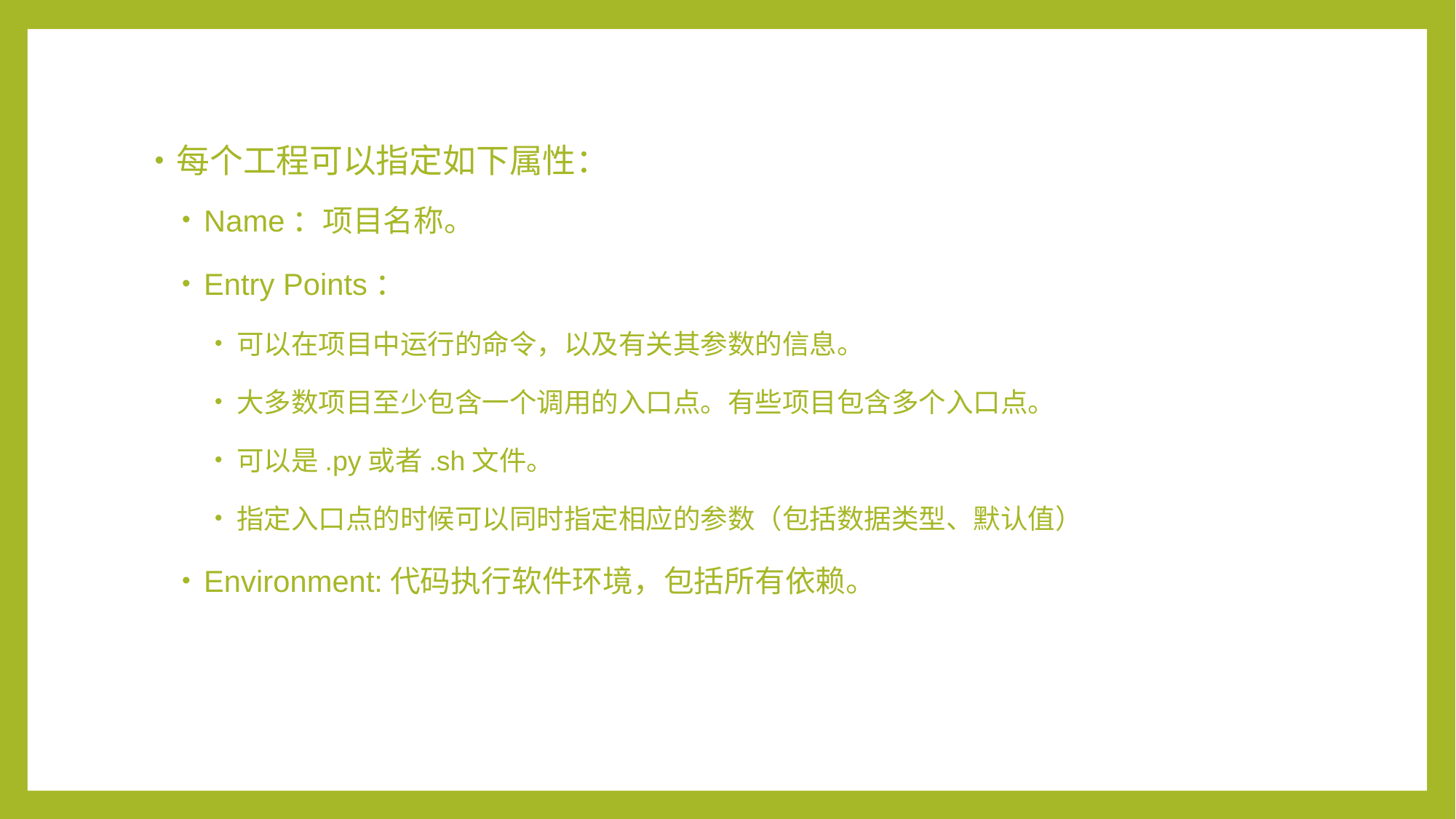

每个工程可以指定如下属性：
Name：项目名称。
Entry Points：
可以在项目中运行的命令，以及有关其参数的信息。
大多数项目至少包含一个调用的入口点。有些项目包含多个入口点。
可以是.py或者.sh文件。
指定入口点的时候可以同时指定相应的参数（包括数据类型、默认值）
Environment:代码执行软件环境，包括所有依赖。